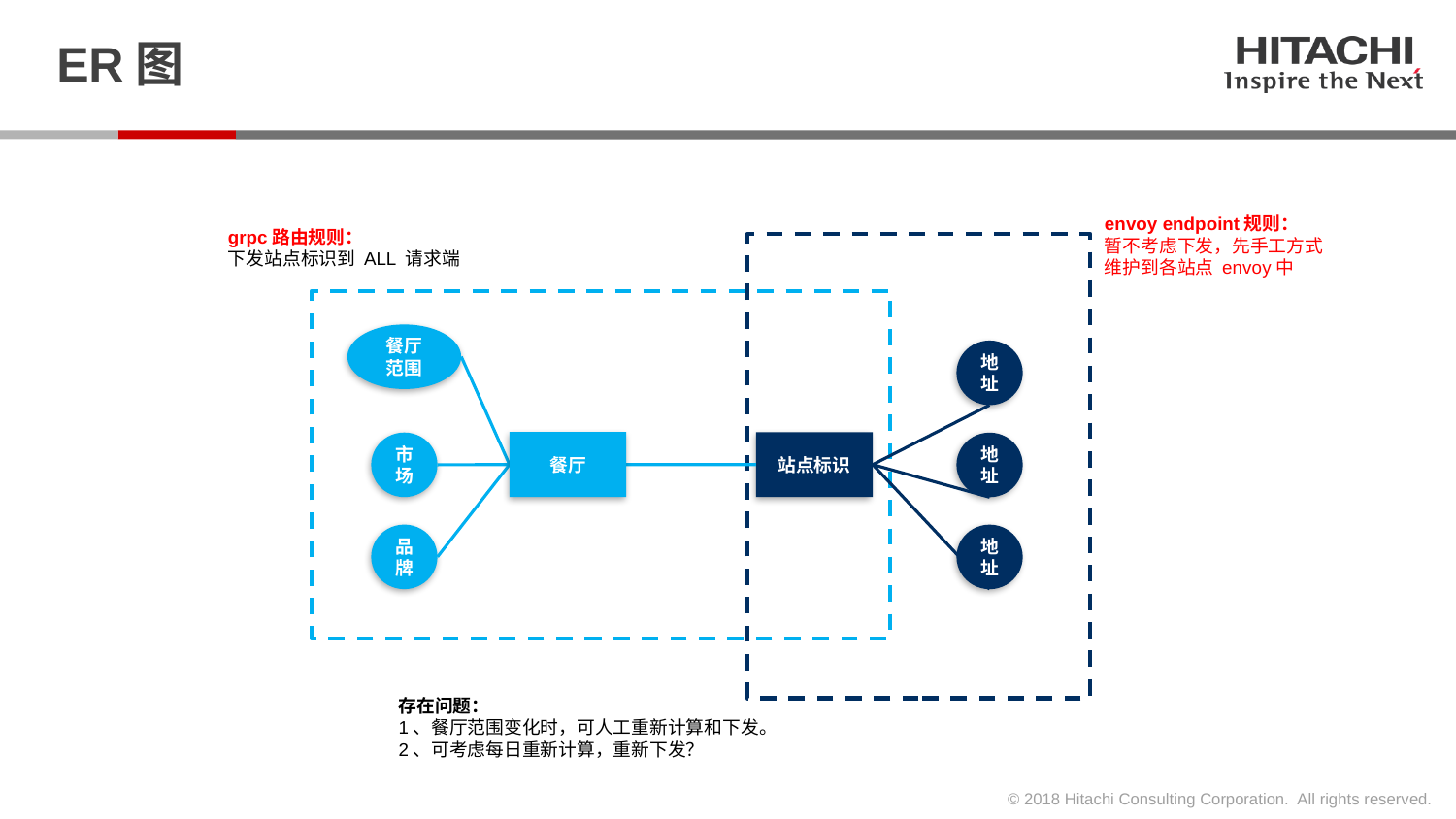

# ER图
envoy endpoint规则：
暂不考虑下发，先手工方式维护到各站点 envoy中
grpc路由规则：
下发站点标识到 ALL 请求端

餐厅范围
地址
餐厅
站点标识
市场
地址
品牌
地址
存在问题：
1、餐厅范围变化时，可人工重新计算和下发。
2、可考虑每日重新计算，重新下发？